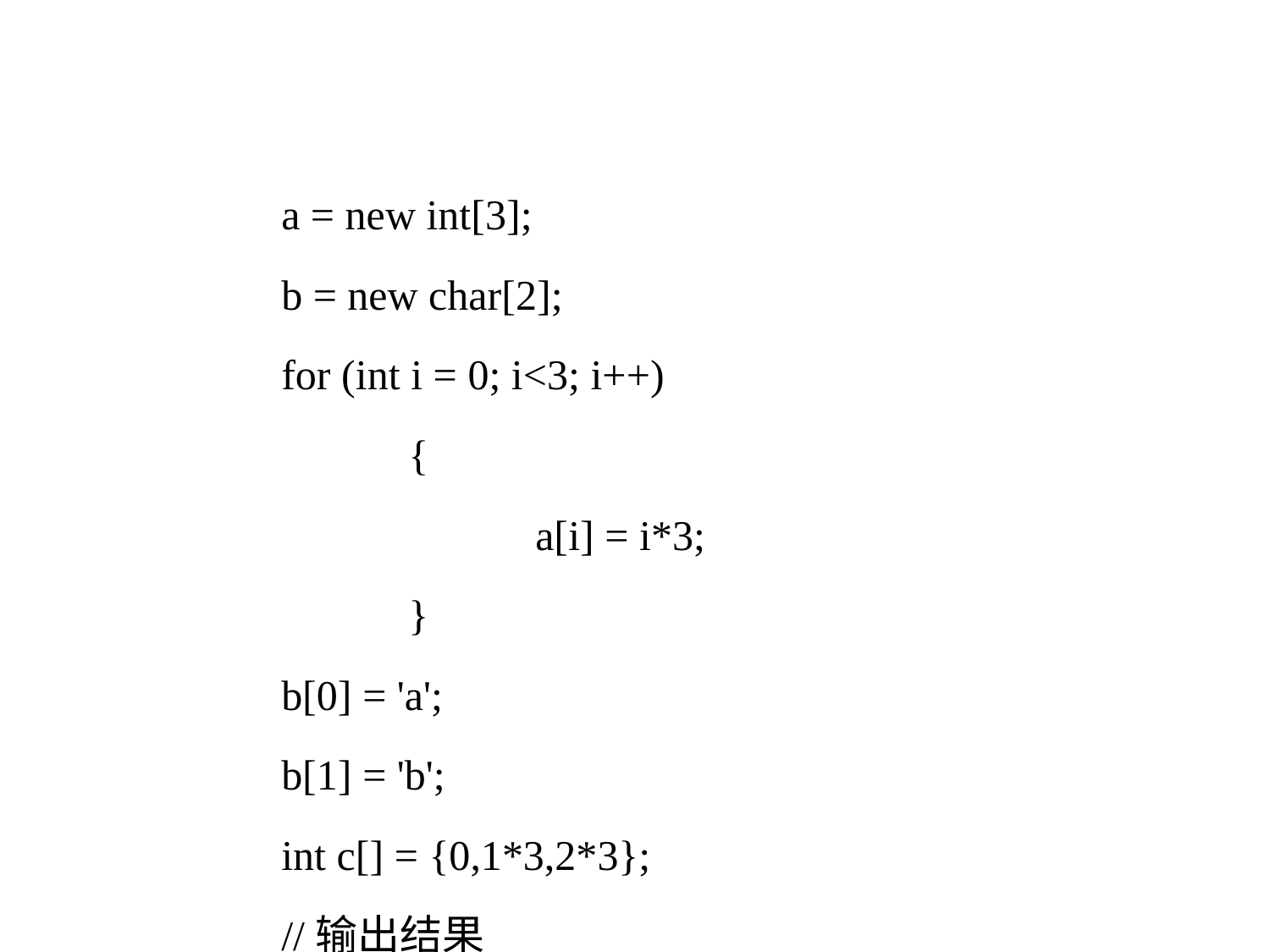

a = new int[3];
	b = new char[2];
	for (int i = 0; i<3; i++)
		{
			a[i] = i*3;
		}
	b[0] = 'a';
	b[1] = 'b';
	int c[] = {0,1*3,2*3};
	//输出结果
	System.out.print("数组a\n");